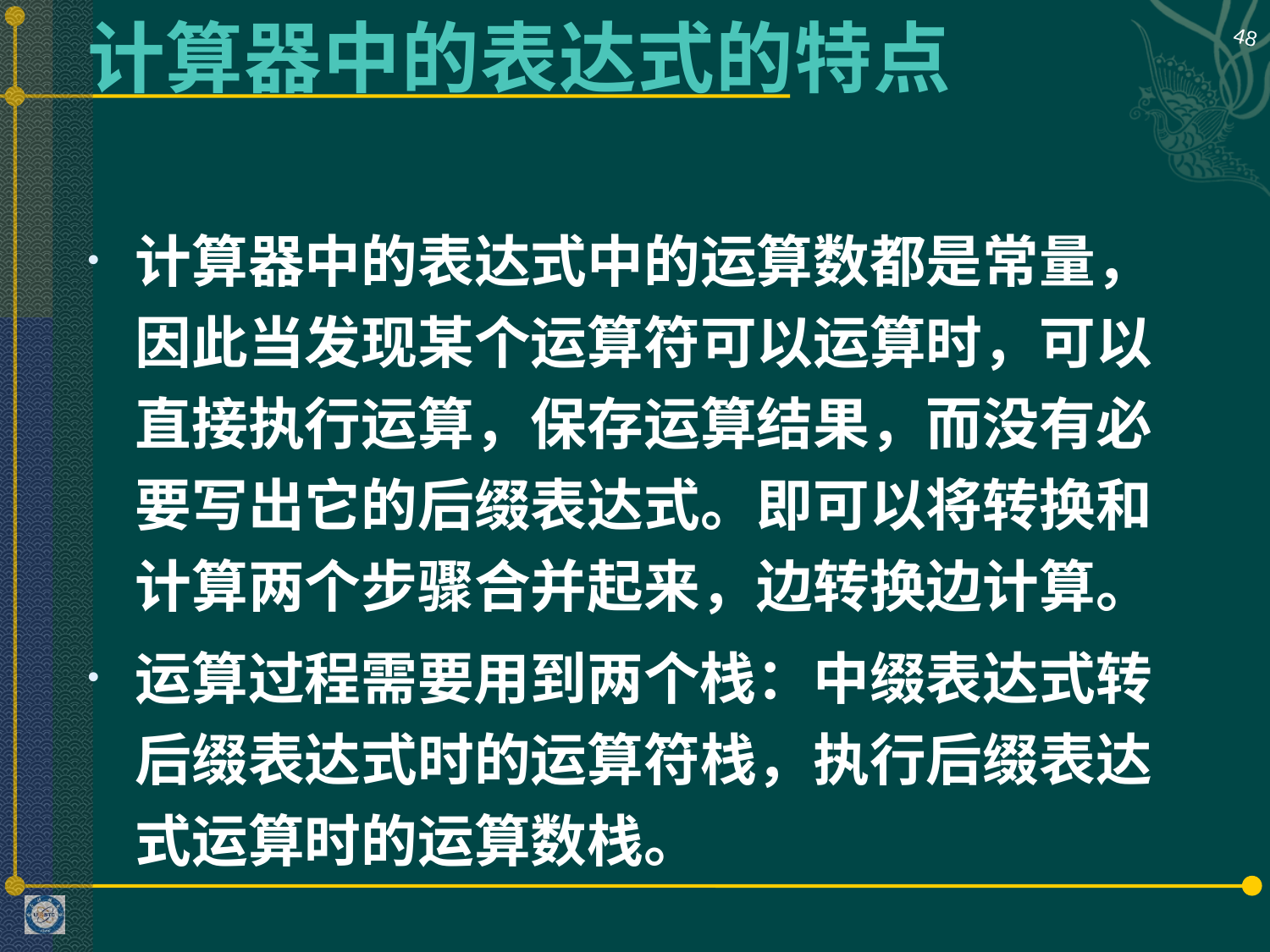

48
# 计算器中的表达式的特点
计算器中的表达式中的运算数都是常量，因此当发现某个运算符可以运算时，可以直接执行运算，保存运算结果，而没有必要写出它的后缀表达式。即可以将转换和计算两个步骤合并起来，边转换边计算。
运算过程需要用到两个栈：中缀表达式转后缀表达式时的运算符栈，执行后缀表达式运算时的运算数栈。